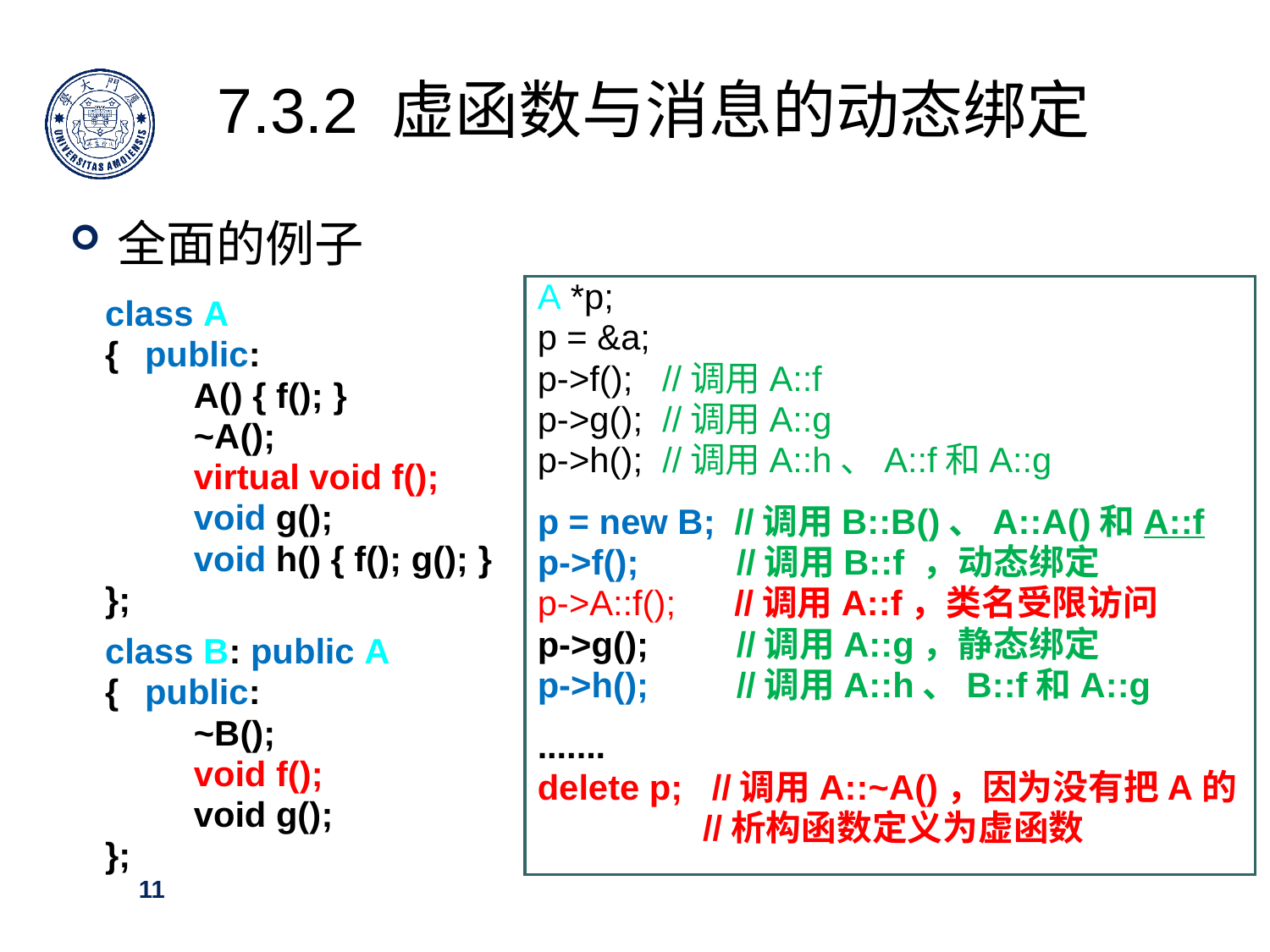

7.3.2 虚函数与消息的动态绑定
全面的例子

class A
{	public:
	     A() { f(); }
	     ~A();
	     virtual void f();
	     void g();
	     void h() { f(); g(); }
};
class B: public A
{	public:
	     ~B();
	     void f();
	     void g();
};
A *p;
p = &a;
p->f();   //调用A::f
p->g();  //调用A::g
p->h();  //调用A::h、A::f和A::g

p = new B;  //调用B::B()、A::A()和A::f
p->f();          //调用B::f ，动态绑定
p->A::f();      //调用A::f，类名受限访问
p->g();         //调用A::g，静态绑定
p->h();         //调用A::h、B::f和A::g

.......
delete p;   //调用A::~A()，因为没有把A的
                 //析构函数定义为虚函数
11